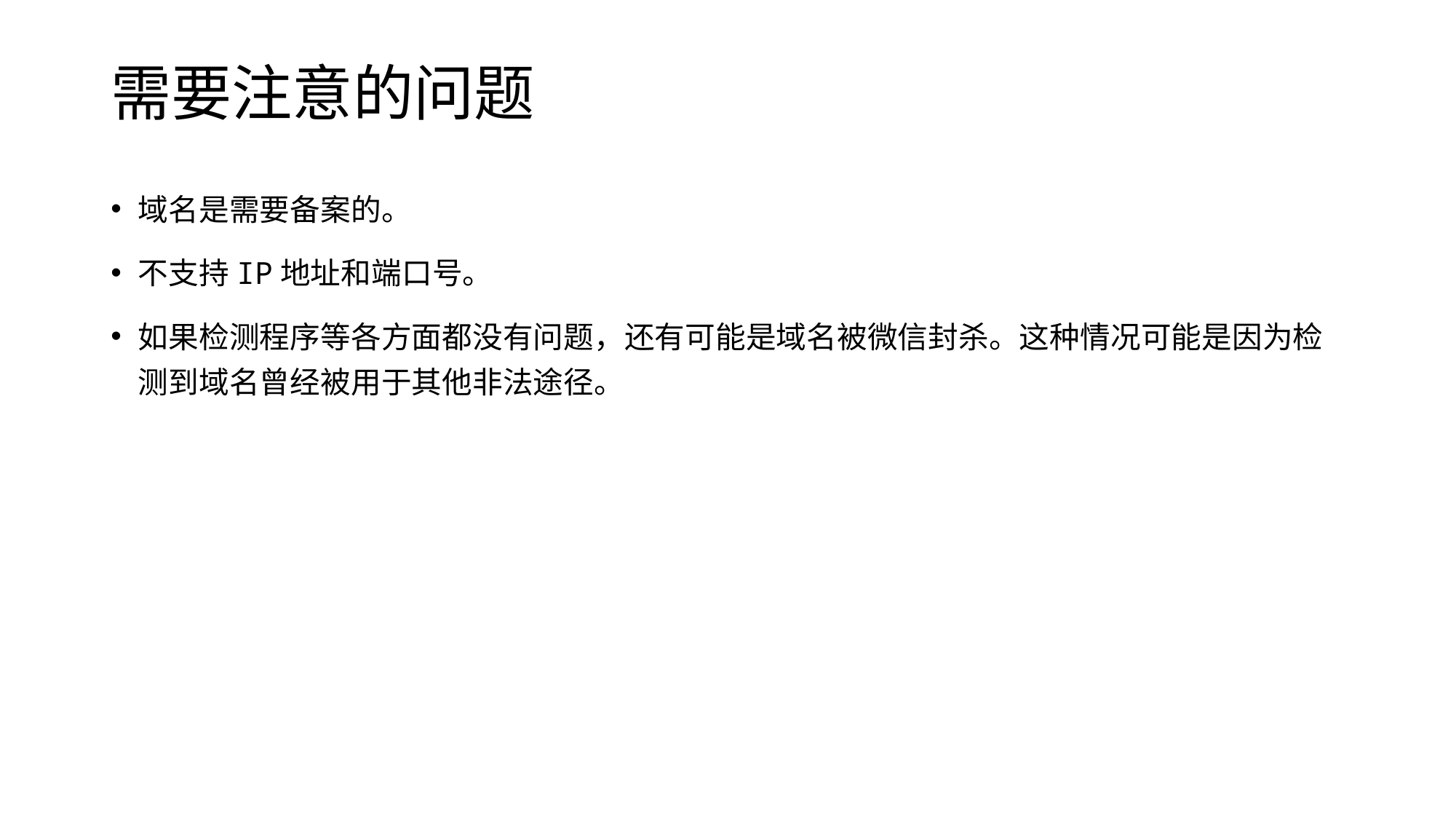

# 需要注意的问题
域名是需要备案的。
不支持IP地址和端口号。
如果检测程序等各方面都没有问题，还有可能是域名被微信封杀。这种情况可能是因为检测到域名曾经被用于其他非法途径。